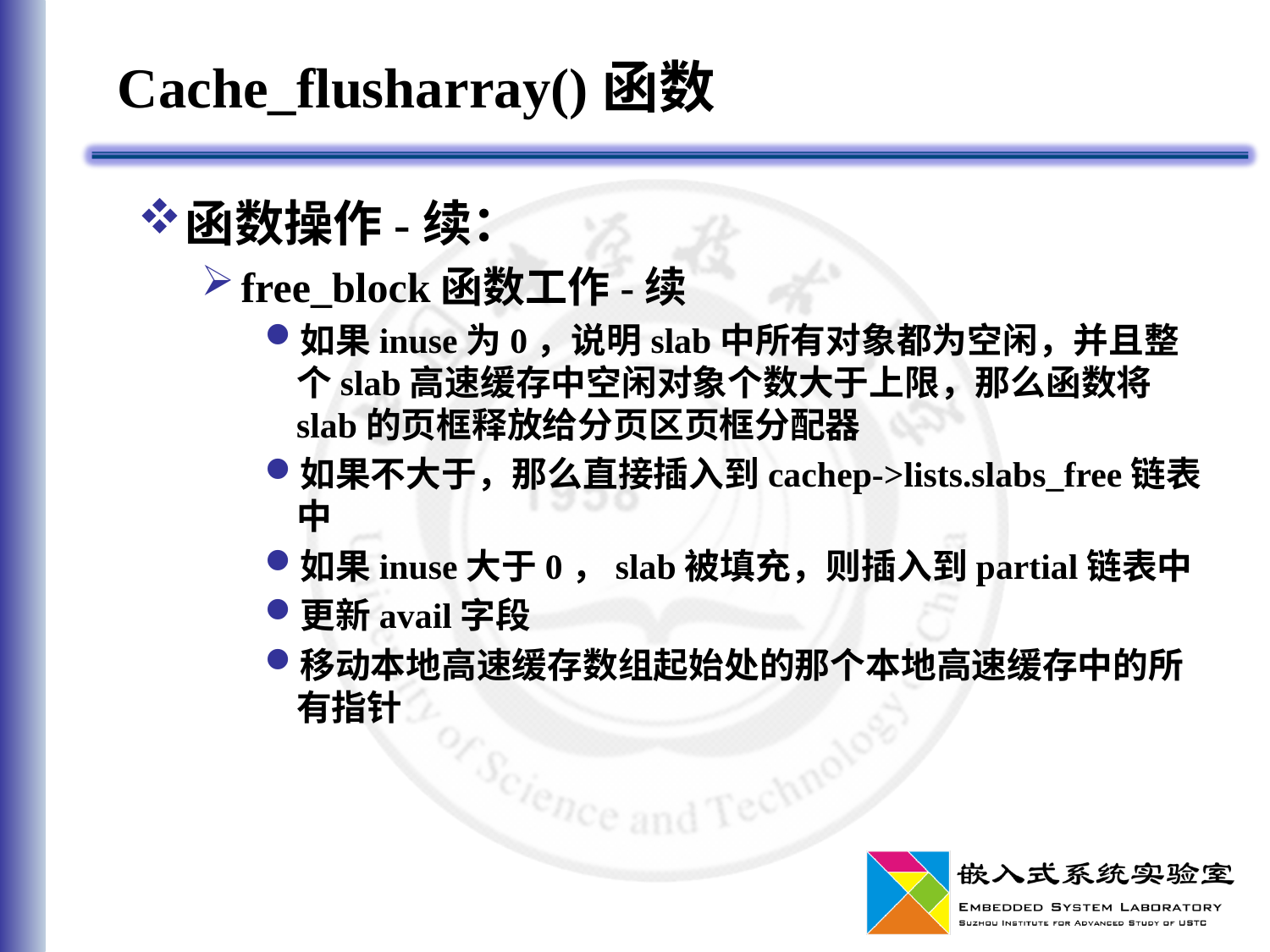

# Cache_flusharray()函数
函数操作-续：
free_block函数工作-续
如果inuse为0，说明slab中所有对象都为空闲，并且整个slab高速缓存中空闲对象个数大于上限，那么函数将slab的页框释放给分页区页框分配器
如果不大于，那么直接插入到cachep->lists.slabs_free链表中
如果inuse大于0，slab被填充，则插入到partial链表中
更新avail字段
移动本地高速缓存数组起始处的那个本地高速缓存中的所有指针